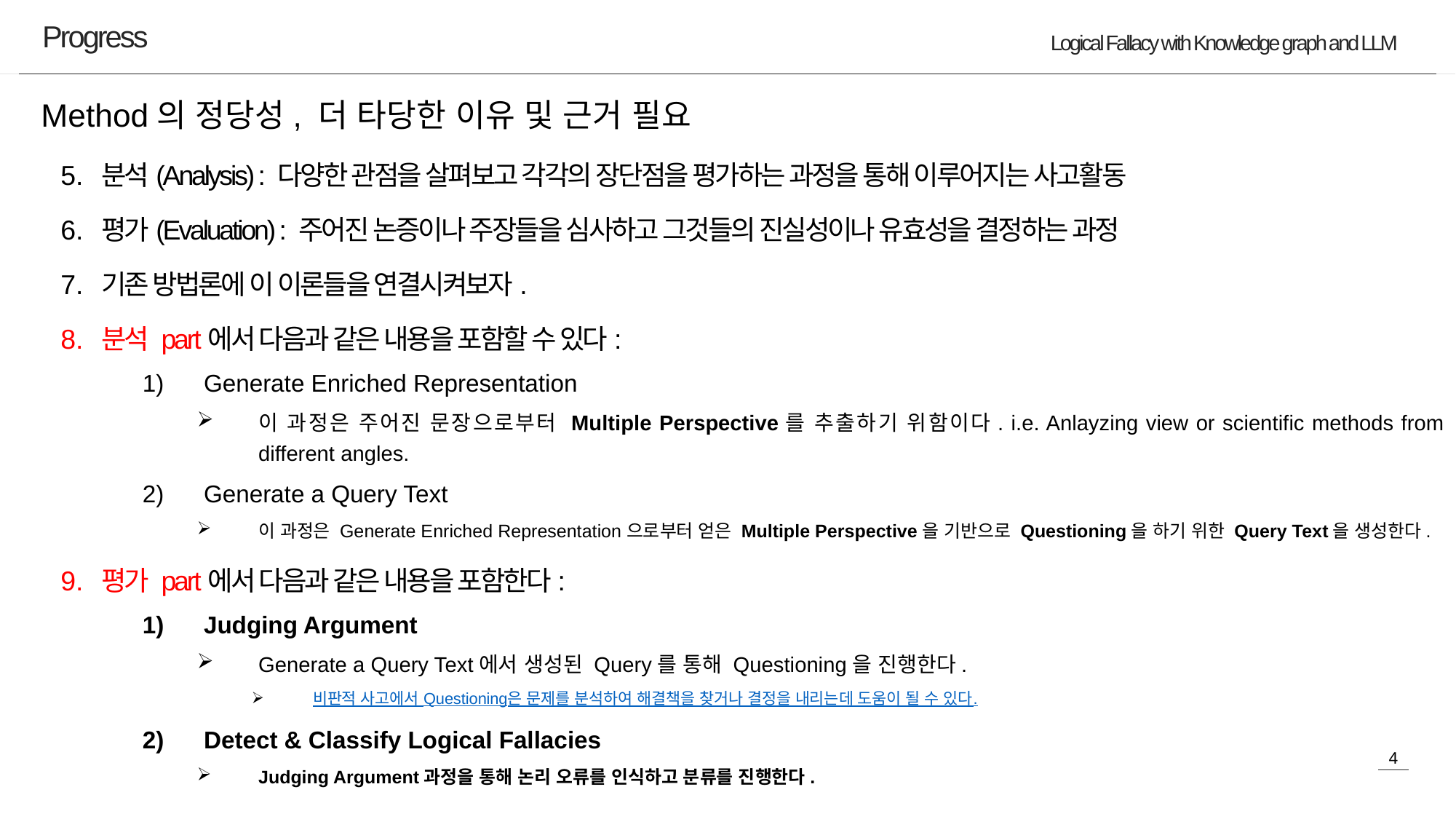

Progress
Method의 정당성, 더 타당한 이유 및 근거 필요
분석(Analysis) : 다양한 관점을 살펴보고 각각의 장단점을 평가하는 과정을 통해 이루어지는 사고활동
평가(Evaluation) : 주어진 논증이나 주장들을 심사하고 그것들의 진실성이나 유효성을 결정하는 과정
기존 방법론에 이 이론들을 연결시켜보자.
분석 part에서 다음과 같은 내용을 포함할 수 있다:
Generate Enriched Representation
이 과정은 주어진 문장으로부터 Multiple Perspective를 추출하기 위함이다. i.e. Anlayzing view or scientific methods from different angles.
Generate a Query Text
이 과정은 Generate Enriched Representation으로부터 얻은 Multiple Perspective을 기반으로 Questioning을 하기 위한 Query Text을 생성한다.
평가 part에서 다음과 같은 내용을 포함한다:
Judging Argument
Generate a Query Text에서 생성된 Query를 통해 Questioning을 진행한다.
비판적 사고에서 Questioning은 문제를 분석하여 해결책을 찾거나 결정을 내리는데 도움이 될 수 있다.
Detect & Classify Logical Fallacies
Judging Argument과정을 통해 논리 오류를 인식하고 분류를 진행한다.